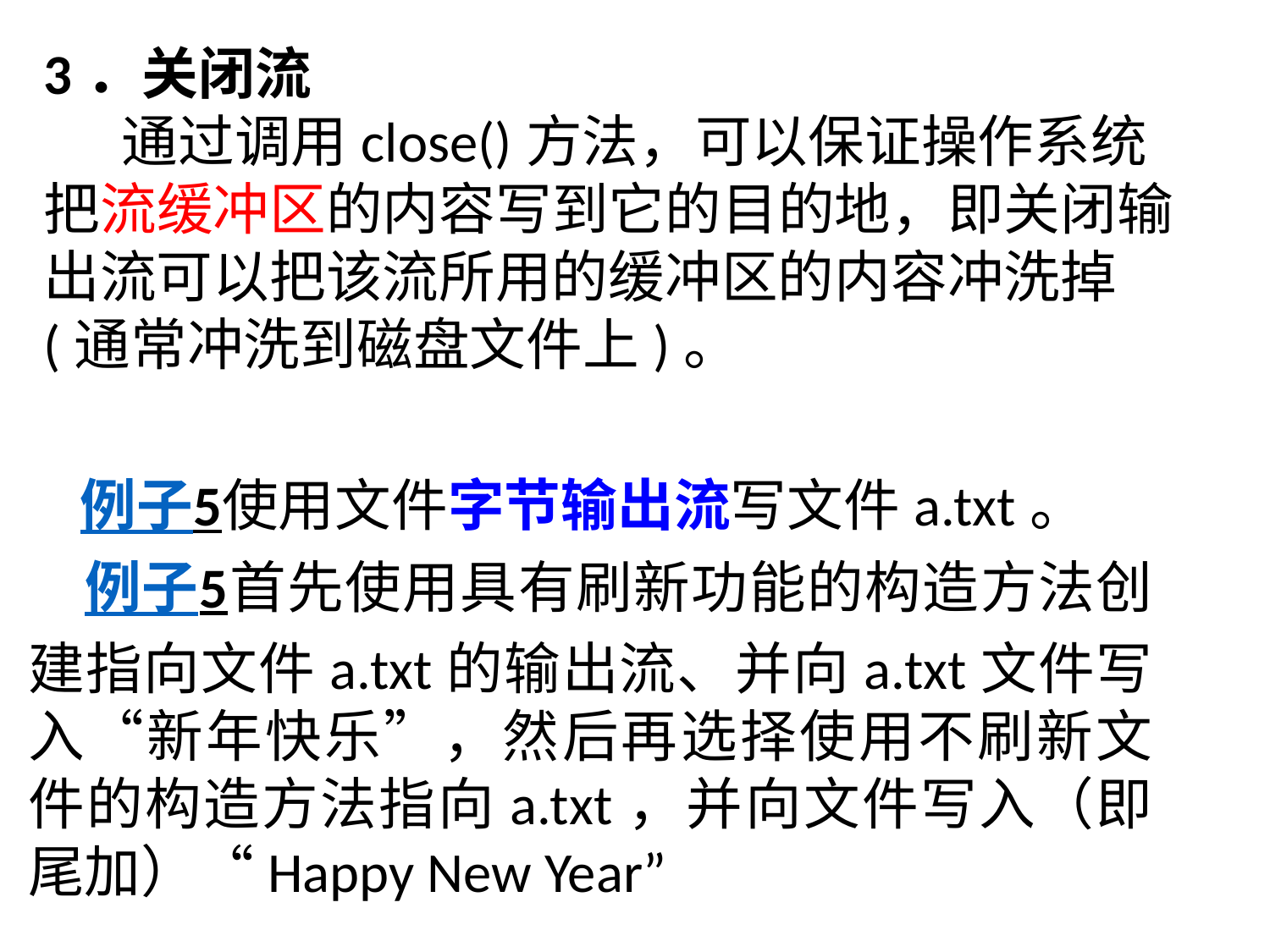

3．关闭流
     通过调用close()方法，可以保证操作系统把流缓冲区的内容写到它的目的地，即关闭输出流可以把该流所用的缓冲区的内容冲洗掉(通常冲洗到磁盘文件上)。
   例子5使用文件字节输出流写文件a.txt。
   例子5首先使用具有刷新功能的构造方法创建指向文件a.txt的输出流、并向a.txt文件写入“新年快乐”，然后再选择使用不刷新文件的构造方法指向a.txt，并向文件写入（即尾加）“Happy New Year”